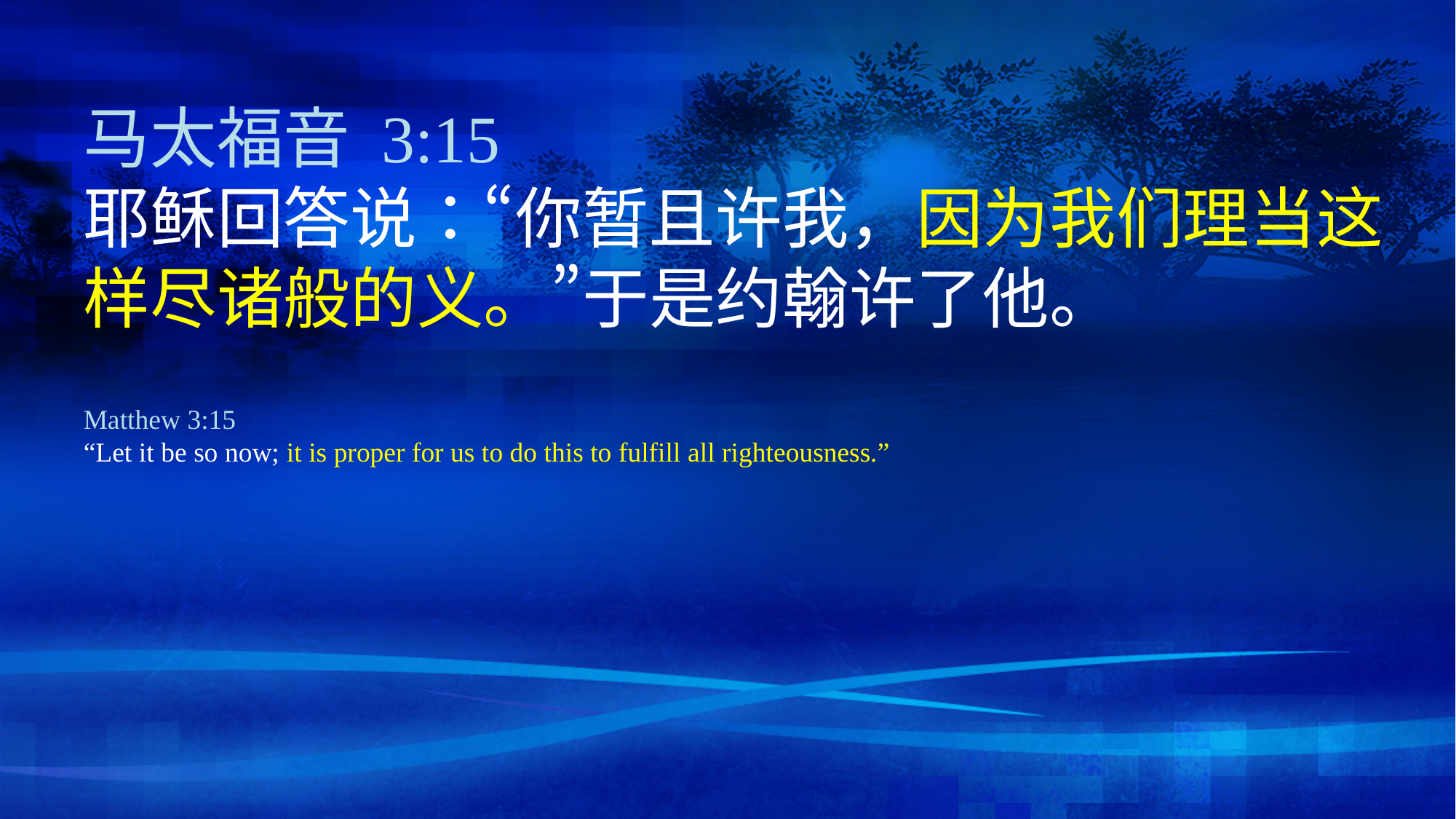

马太福音 3:15
耶稣回答说：“你暂且许我，因为我们理当这样尽诸般的义。”于是约翰许了他。

Matthew 3:15
“Let it be so now; it is proper for us to do this to fulfill all righteousness.”